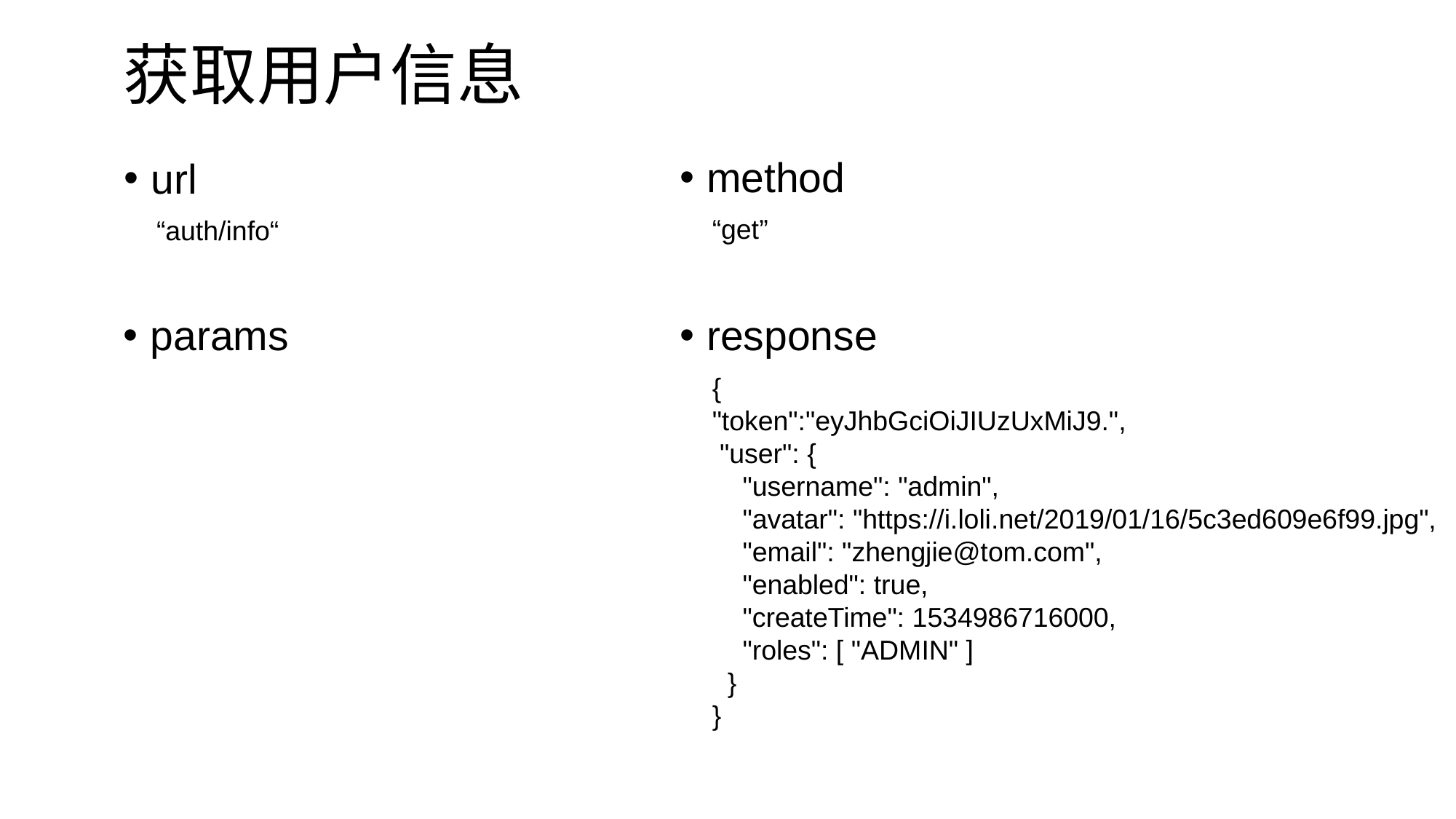

# 获取用户信息
method
url
“get”
“auth/info“
params
response
{
"token":"eyJhbGciOiJIUzUxMiJ9.",
 "user": {
    "username": "admin",
    "avatar": "https://i.loli.net/2019/01/16/5c3ed609e6f99.jpg",
    "email": "zhengjie@tom.com",
    "enabled": true,
    "createTime": 1534986716000,
    "roles": [ "ADMIN" ]
  }
}